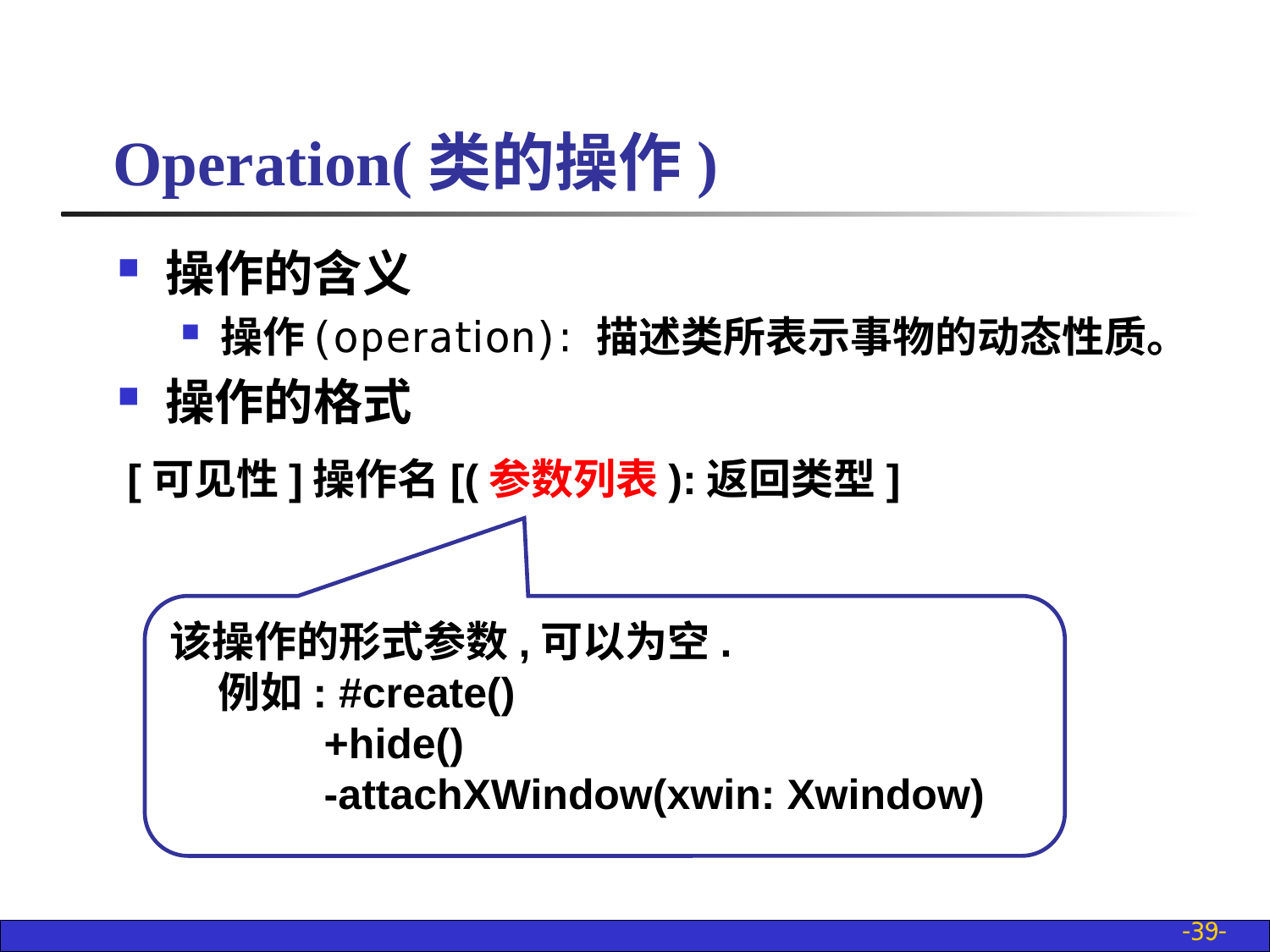

Operation(类的操作)
操作的含义
操作(operation): 描述类所表示事物的动态性质。
操作的格式
[可见性]操作名[(参数列表):返回类型]
该操作的形式参数,可以为空.
    例如: #create()
             +hide()
             -attachXWindow(xwin: Xwindow)
-39-